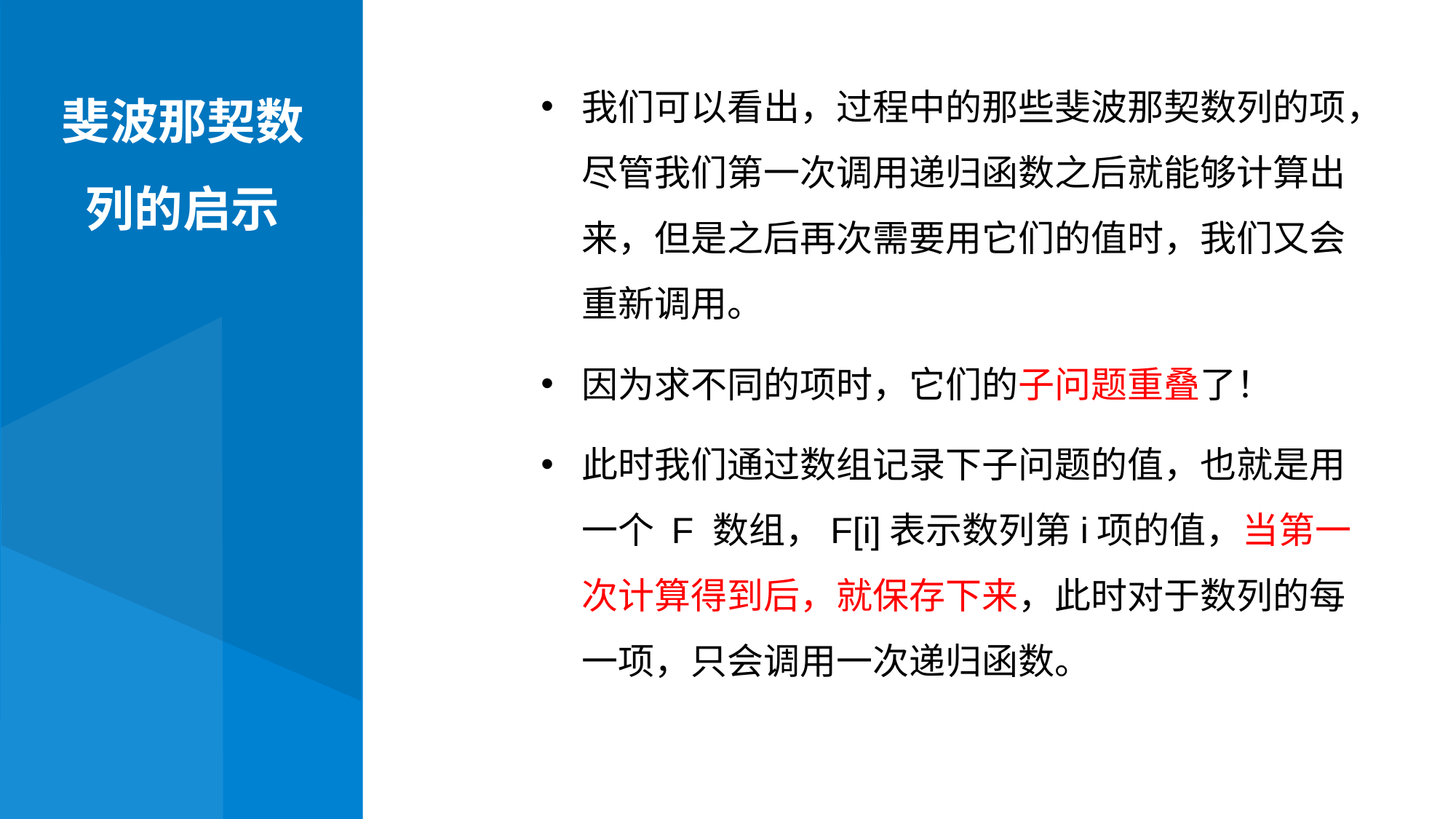

斐波那契数列的启示
我们可以看出，过程中的那些斐波那契数列的项，尽管我们第一次调用递归函数之后就能够计算出来，但是之后再次需要用它们的值时，我们又会重新调用。
因为求不同的项时，它们的子问题重叠了！
此时我们通过数组记录下子问题的值，也就是用一个 F 数组，F[i]表示数列第i项的值，当第一次计算得到后，就保存下来，此时对于数列的每一项，只会调用一次递归函数。